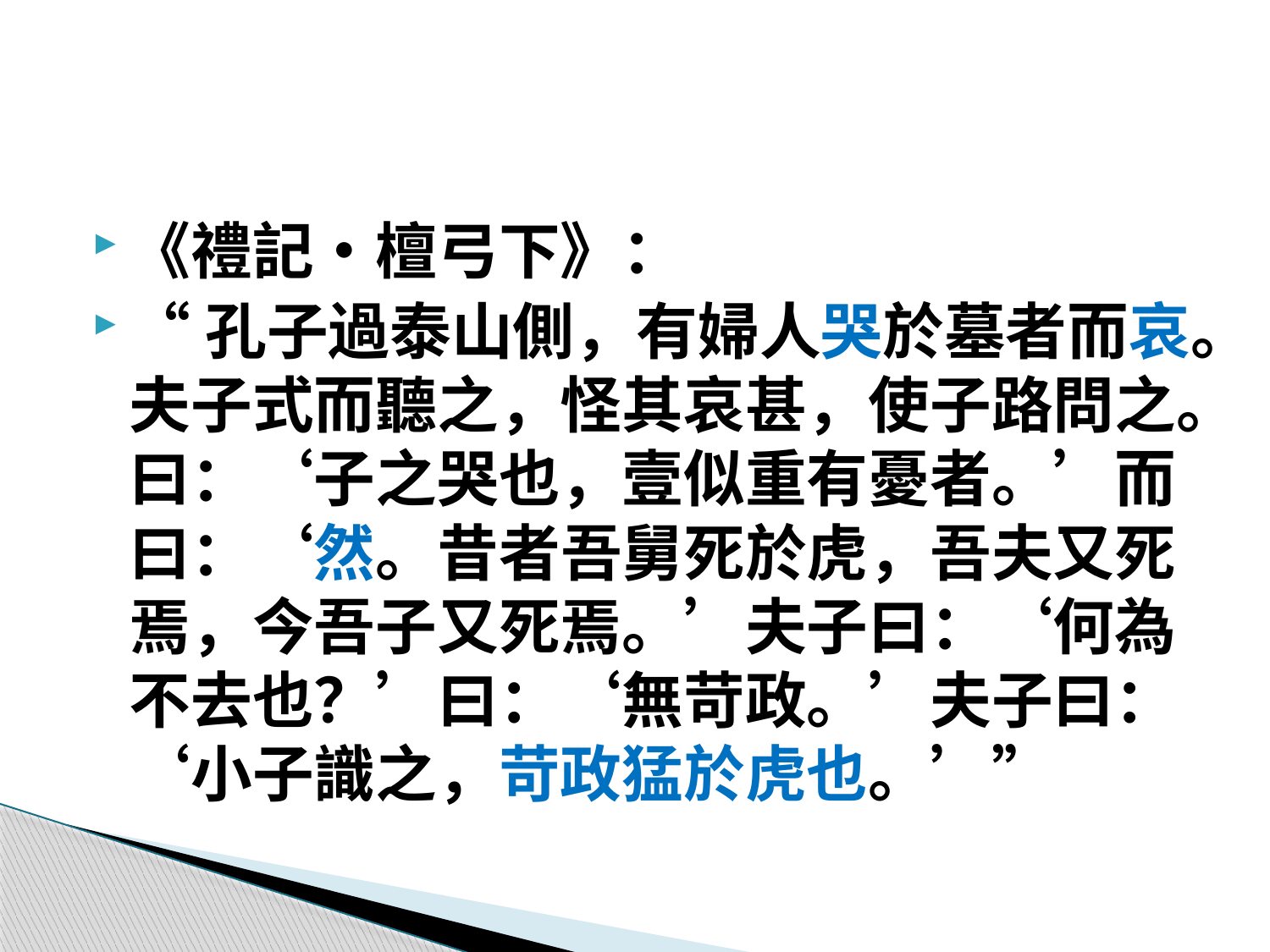

#
《禮記•檀弓下》：
“孔子過泰山側，有婦人哭於墓者而哀。夫子式而聽之，怪其哀甚，使子路問之。曰：‘子之哭也，壹似重有憂者。’而曰：‘然。昔者吾舅死於虎，吾夫又死焉，今吾子又死焉。’夫子曰：‘何為不去也？’曰：‘無苛政。’夫子曰：‘小子識之，苛政猛於虎也。’”